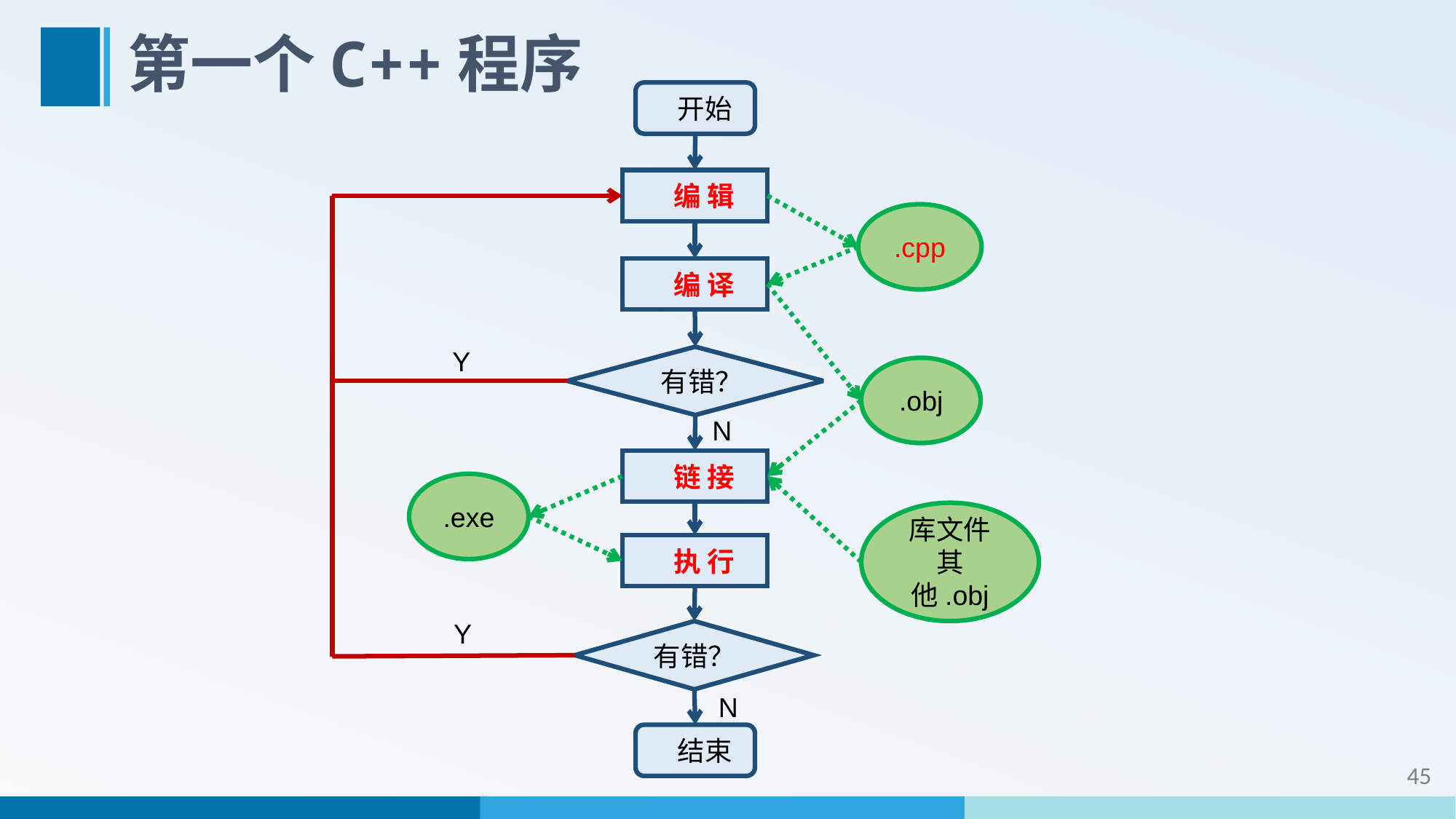

# 第一个C++程序
  开始
  编 辑
.cpp
  编 译
Y
 有错？
.obj
N
  链 接
.exe
库文件
其他.obj
  执 行
Y
有错？
N
  结束